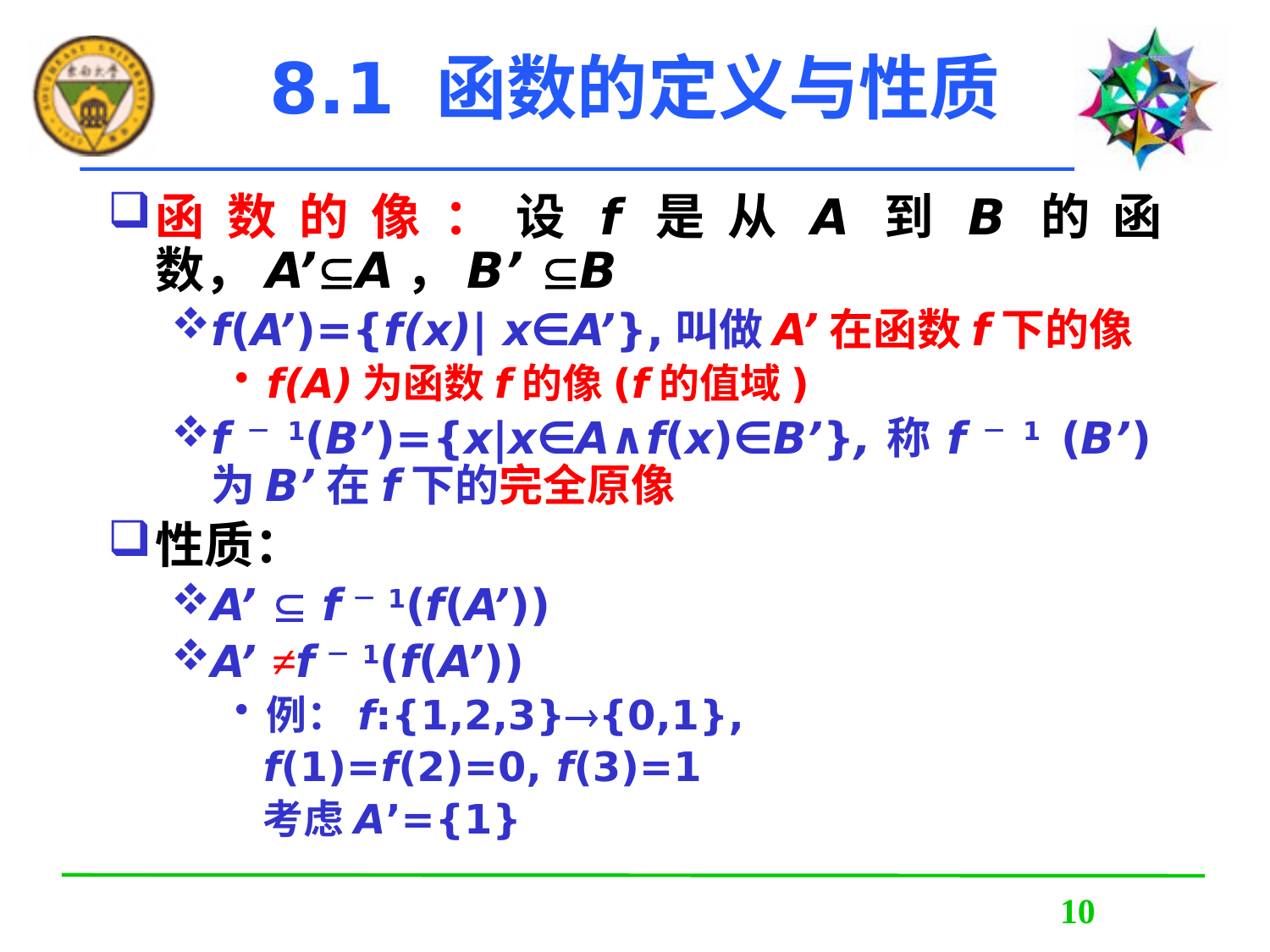

# 8.1 函数的定义与性质
函数的像：设f是从A到B的函数，A’⊆A，B’ ⊆B
f(A’)={f(x)| x∈A’},叫做A’在函数f下的像
f(A)为函数f的像(f的值域)
f－1(B’)={x|x∈A∧f(x)∈B’},称f－1 (B’)为B’在f下的完全原像
性质：
A’ ⊆ f－1(f(A’))
A’ ≠f－1(f(A’))
例：f:{1,2,3}→{0,1},
  f(1)=f(2)=0, f(3)=1
  考虑A’={1}